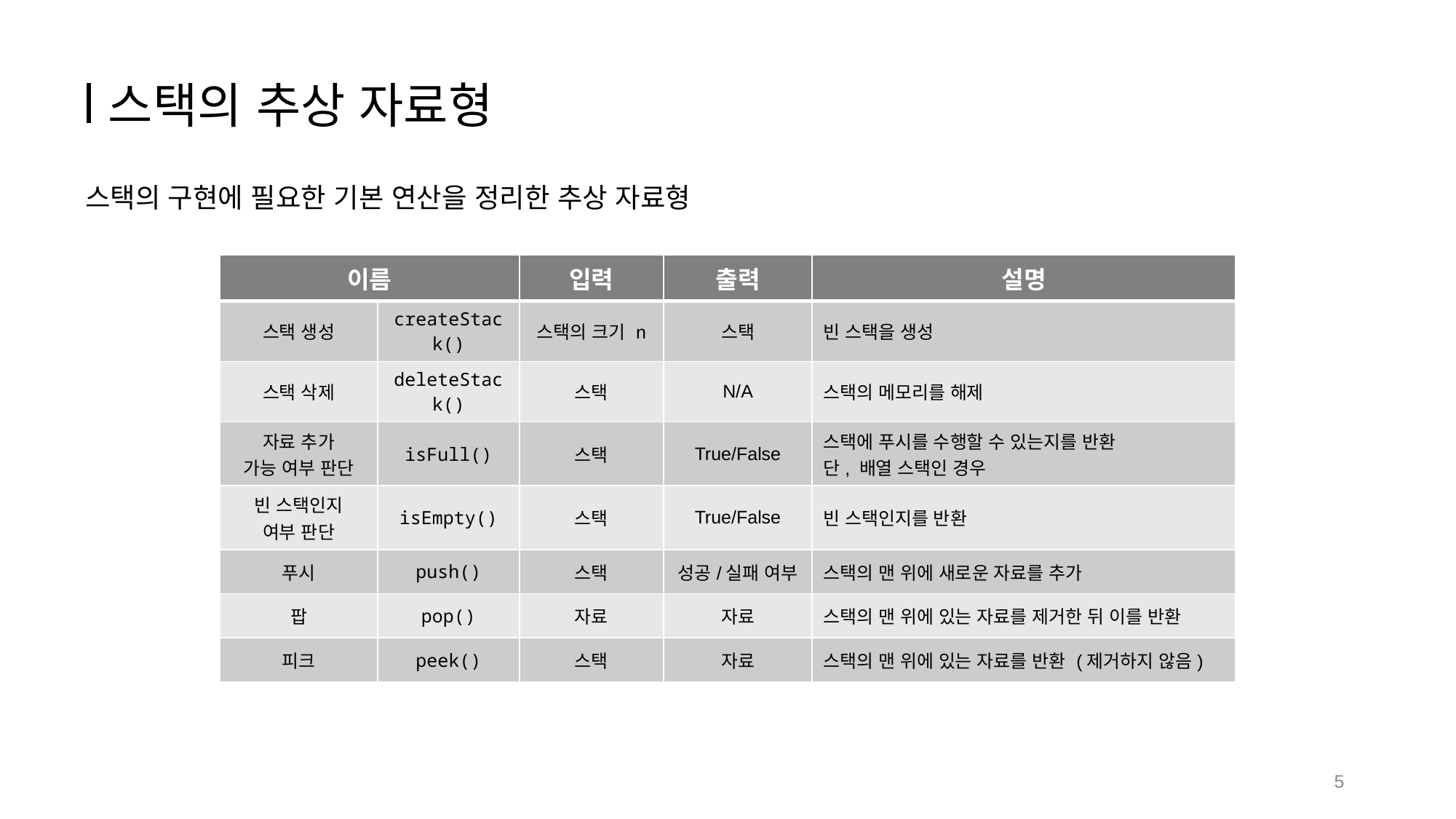

스택의 추상 자료형
스택의 구현에 필요한 기본 연산을 정리한 추상 자료형
| 이름 |  | 입력 | 출력 | 설명 |
| --- | --- | --- | --- | --- |
| 스택 생성 | createStack() | 스택의 크기 n | 스택 | 빈 스택을 생성 |
| 스택 삭제 | deleteStack() | 스택 | N/A | 스택의 메모리를 해제 |
| 자료 추가 가능 여부 판단 | isFull() | 스택 | True/False | 스택에 푸시를 수행할 수 있는지를 반환 단, 배열 스택인 경우 |
| 빈 스택인지 여부 판단 | isEmpty() | 스택 | True/False | 빈 스택인지를 반환 |
| 푸시 | push() | 스택 | 성공/실패 여부 | 스택의 맨 위에 새로운 자료를 추가 |
| 팝 | pop() | 자료 | 자료 | 스택의 맨 위에 있는 자료를 제거한 뒤 이를 반환 |
| 피크 | peek() | 스택 | 자료 | 스택의 맨 위에 있는 자료를 반환 (제거하지 않음) |
5